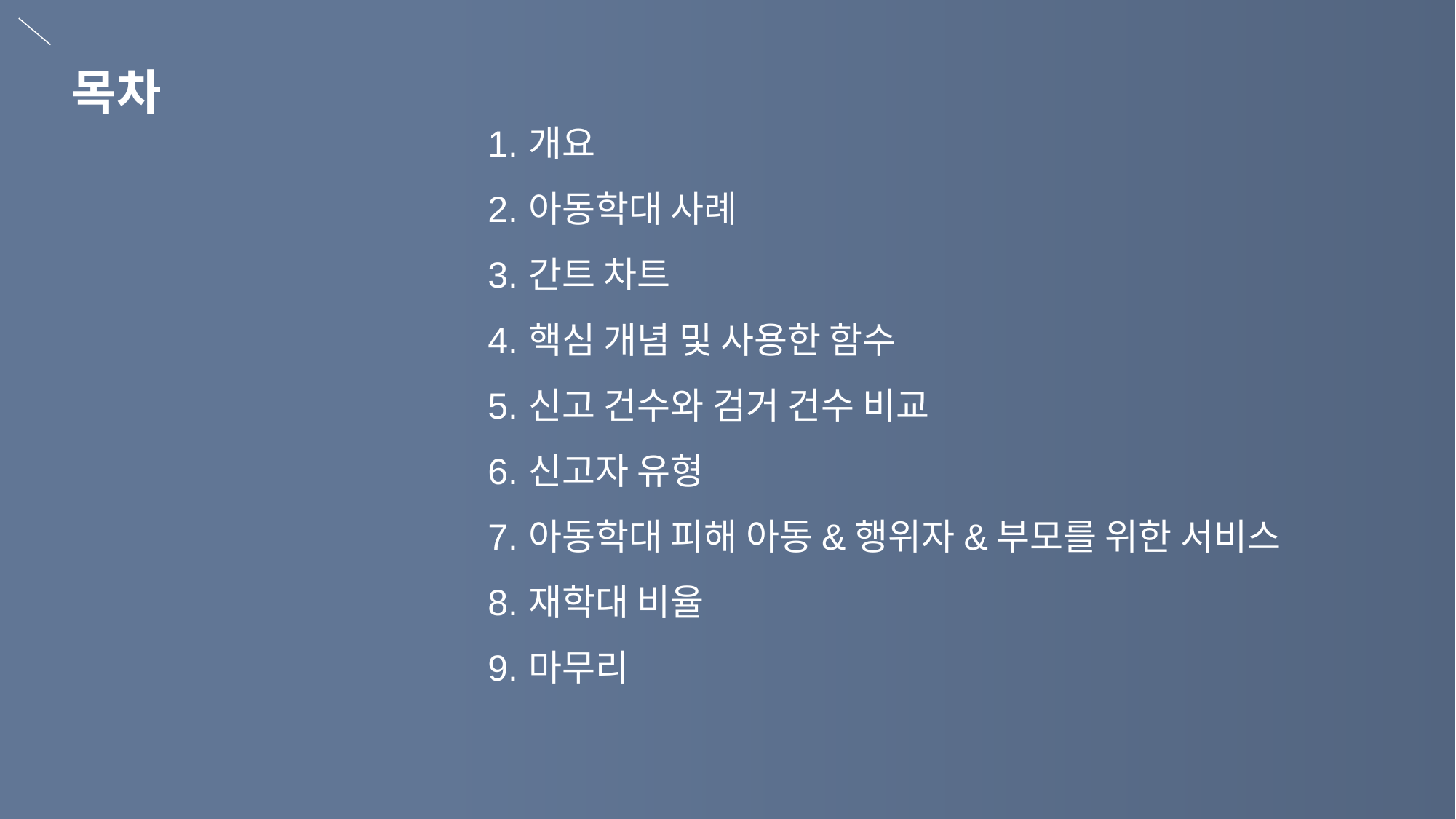

목차
개요
아동학대 사례
간트 차트
핵심 개념 및 사용한 함수
신고 건수와 검거 건수 비교
신고자 유형
아동학대 피해 아동&행위자&부모를 위한 서비스
재학대 비율
마무리